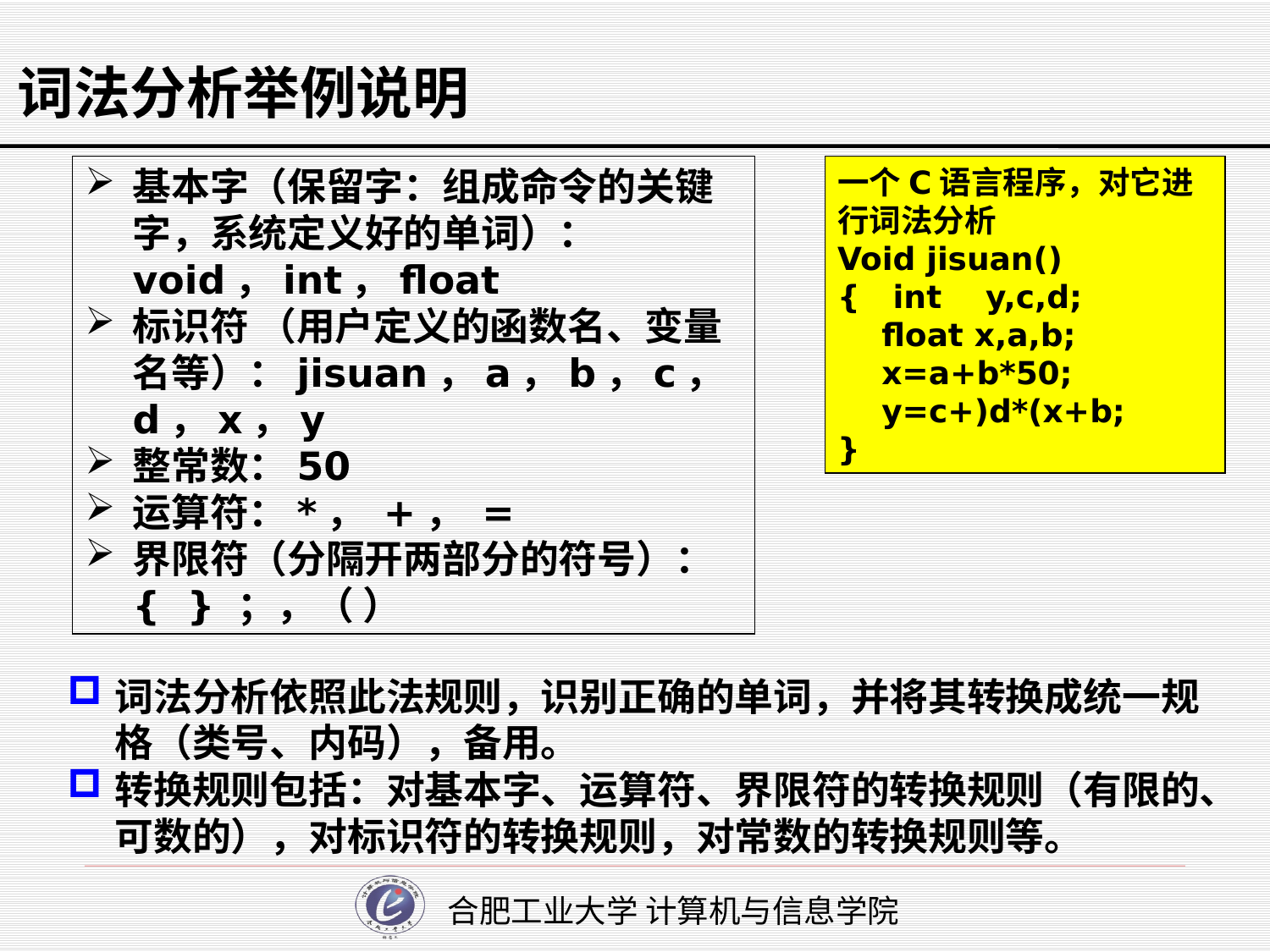

词法分析举例说明

基本字（保留字：组成命令的关键字，系统定义好的单词）：void，int，float
标识符 （用户定义的函数名、变量名等）：jisuan，a，b，c，d，x，y
整常数：50
运算符：*， +， =
界限符（分隔开两部分的符号）：{  } ；，（ ）
一个C语言程序，对它进行词法分析
Void jisuan()
{   int    y,c,d;
    float x,a,b;
    x=a+b*50;
    y=c+)d*(x+b;
}

词法分析依照此法规则，识别正确的单词，并将其转换成统一规格（类号、内码），备用。
转换规则包括：对基本字、运算符、界限符的转换规则（有限的、可数的），对标识符的转换规则，对常数的转换规则等。
19